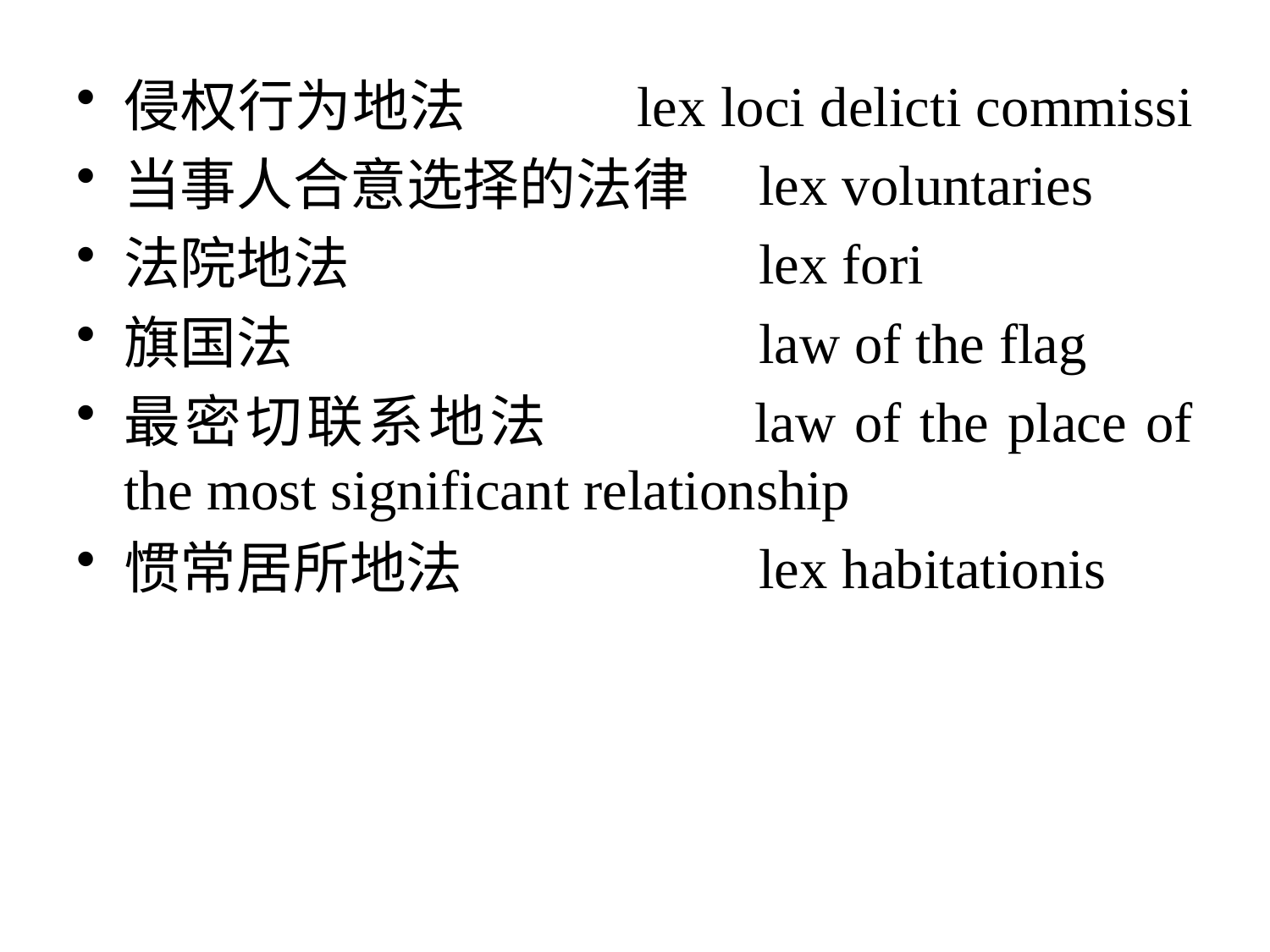

侵权行为地法　	lex loci delicti commissi
当事人合意选择的法律　lex voluntaries
法院地法　　　　　　　lex fori
旗国法　　　　　　　　law of the flag
最密切联系地法　　    law of the place of the most significant relationship
惯常居所地法　　　　　lex habitationis